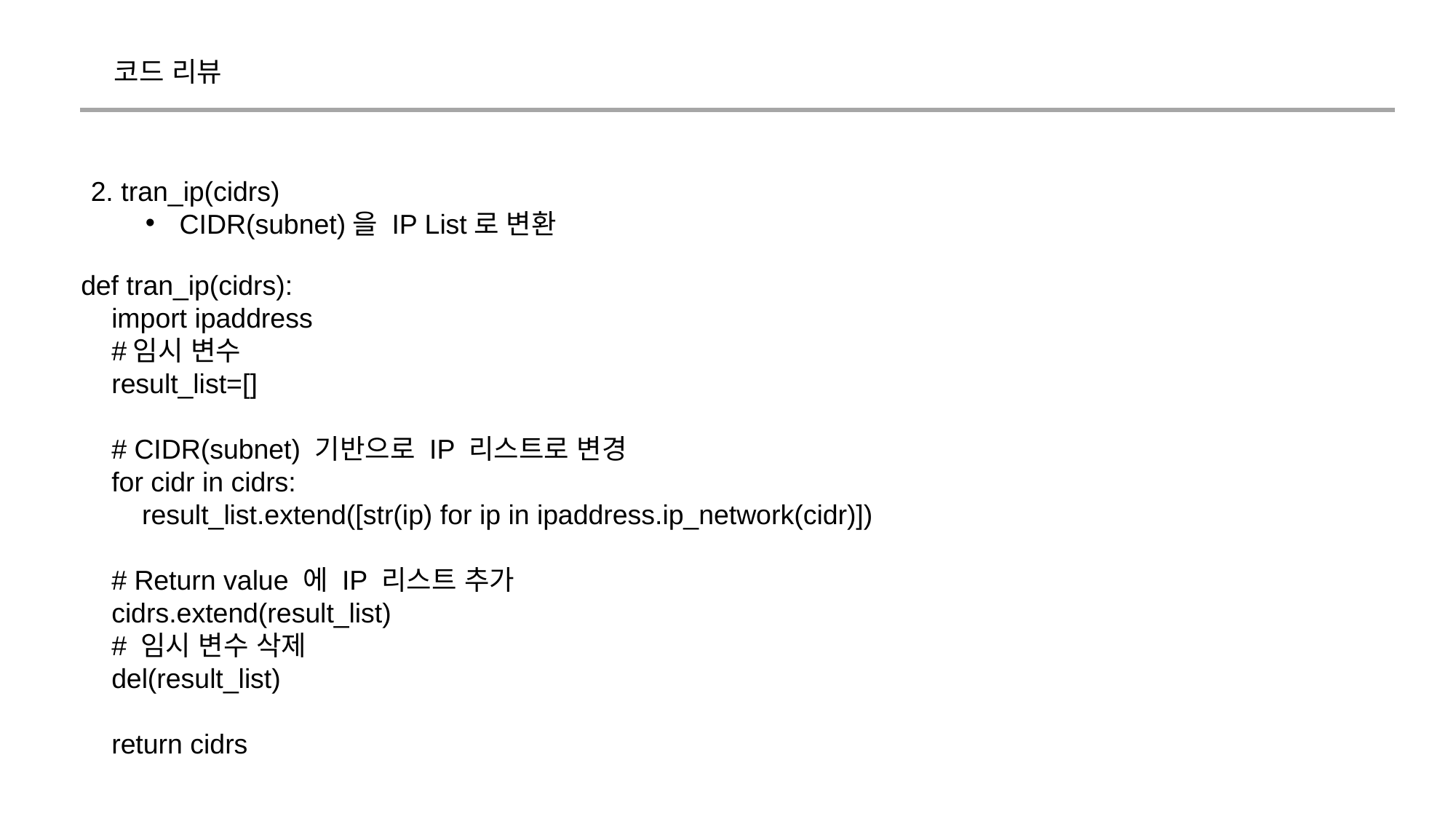

코드 리뷰
2. tran_ip(cidrs)
CIDR(subnet)을 IP List로 변환
def tran_ip(cidrs):
    import ipaddress
    #임시 변수
    result_list=[]

    # CIDR(subnet) 기반으로 IP 리스트로 변경
    for cidr in cidrs:
        result_list.extend([str(ip) for ip in ipaddress.ip_network(cidr)])

    # Return value 에 IP 리스트 추가
    cidrs.extend(result_list)
    # 임시 변수 삭제
    del(result_list)

    return cidrs